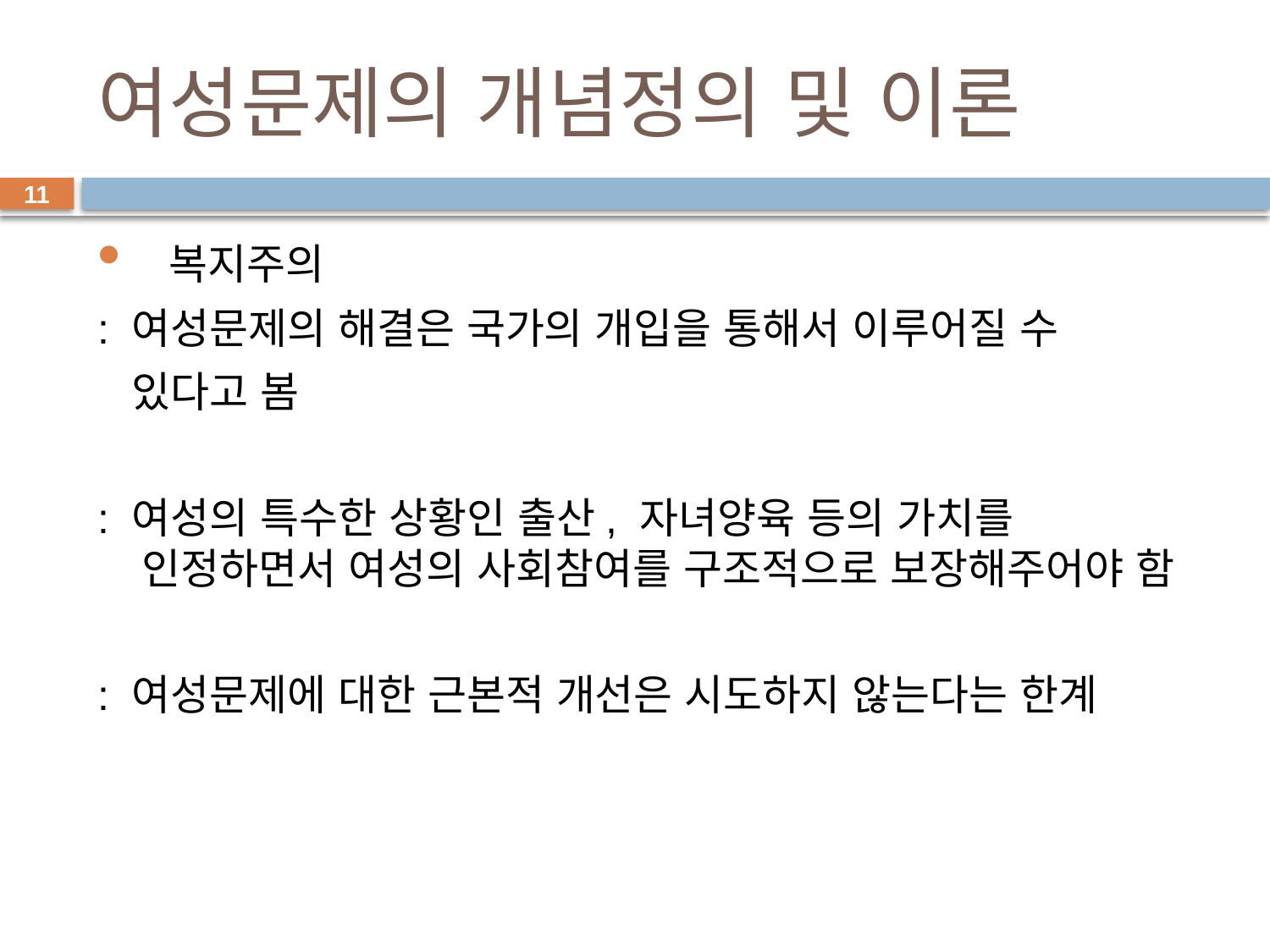

# 여성문제의 개념정의 및 이론
11
 복지주의
: 여성문제의 해결은 국가의 개입을 통해서 이루어질 수
  있다고 봄

: 여성의 특수한 상황인 출산, 자녀양육 등의 가치를 인정하면서 여성의 사회참여를 구조적으로 보장해주어야 함

: 여성문제에 대한 근본적 개선은 시도하지 않는다는 한계